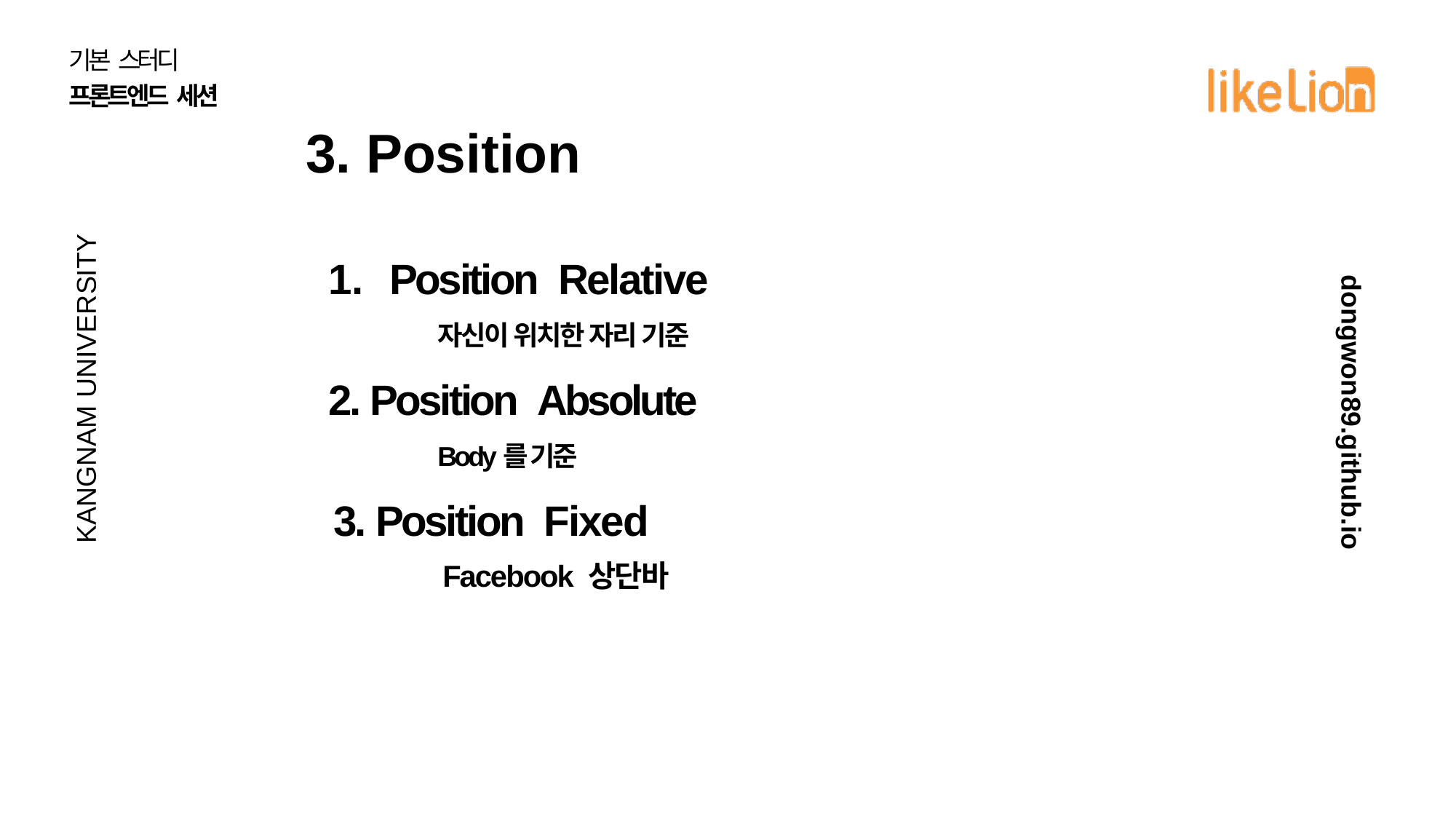

기본 스터디
프론트엔드 세션

KANGNAM UNIVERSITY
3. Position
Position  Relative
	자신이 위치한 자리 기준
dongwon89.github.io
2. Position  Absolute
	Body를 기준
3. Position  Fixed
	Facebook 상단바